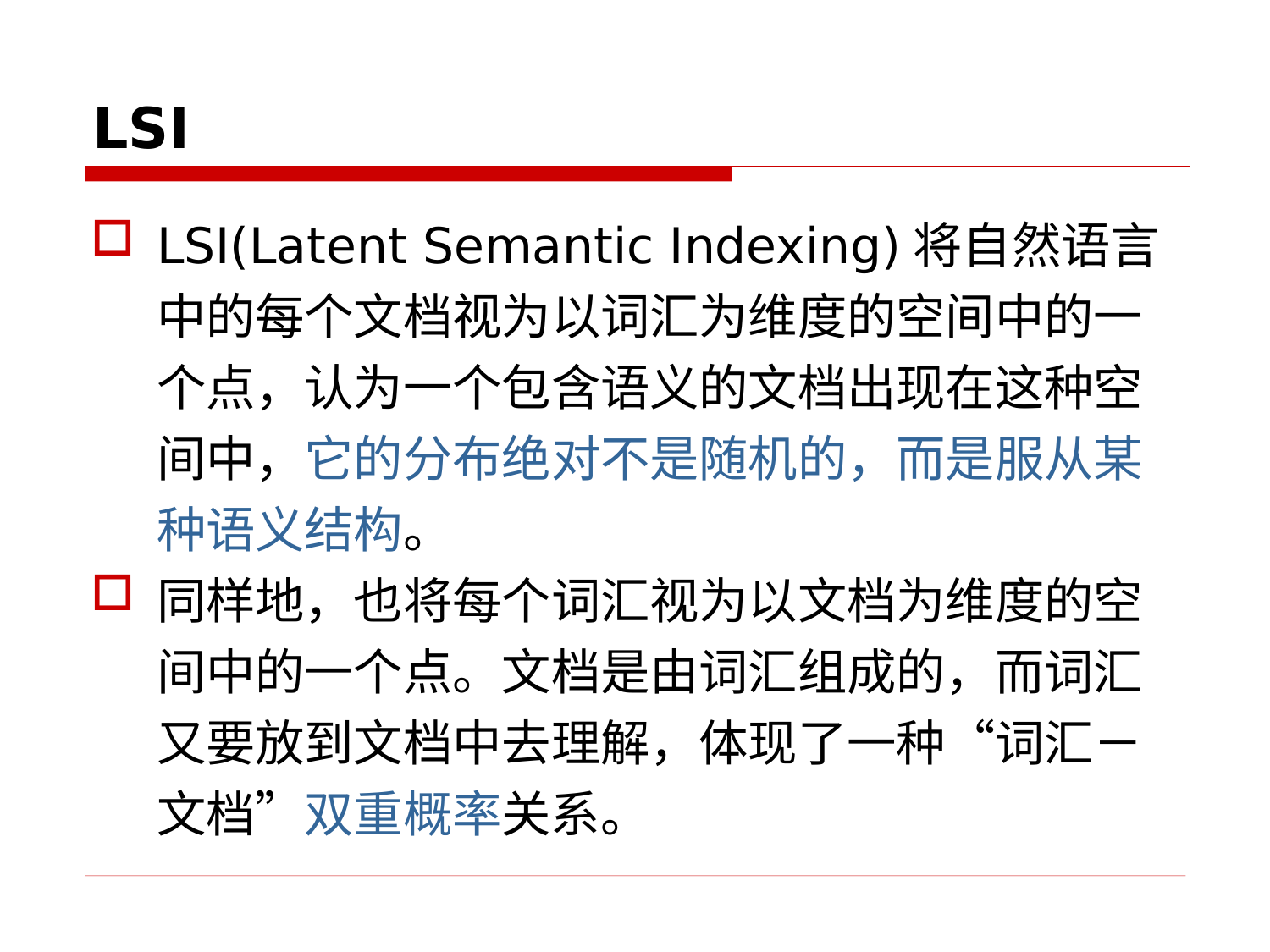

# LSI
LSI(Latent Semantic Indexing)将自然语言中的每个文档视为以词汇为维度的空间中的一个点，认为一个包含语义的文档出现在这种空间中，它的分布绝对不是随机的，而是服从某种语义结构。
同样地，也将每个词汇视为以文档为维度的空间中的一个点。文档是由词汇组成的，而词汇又要放到文档中去理解，体现了一种“词汇－文档”双重概率关系。